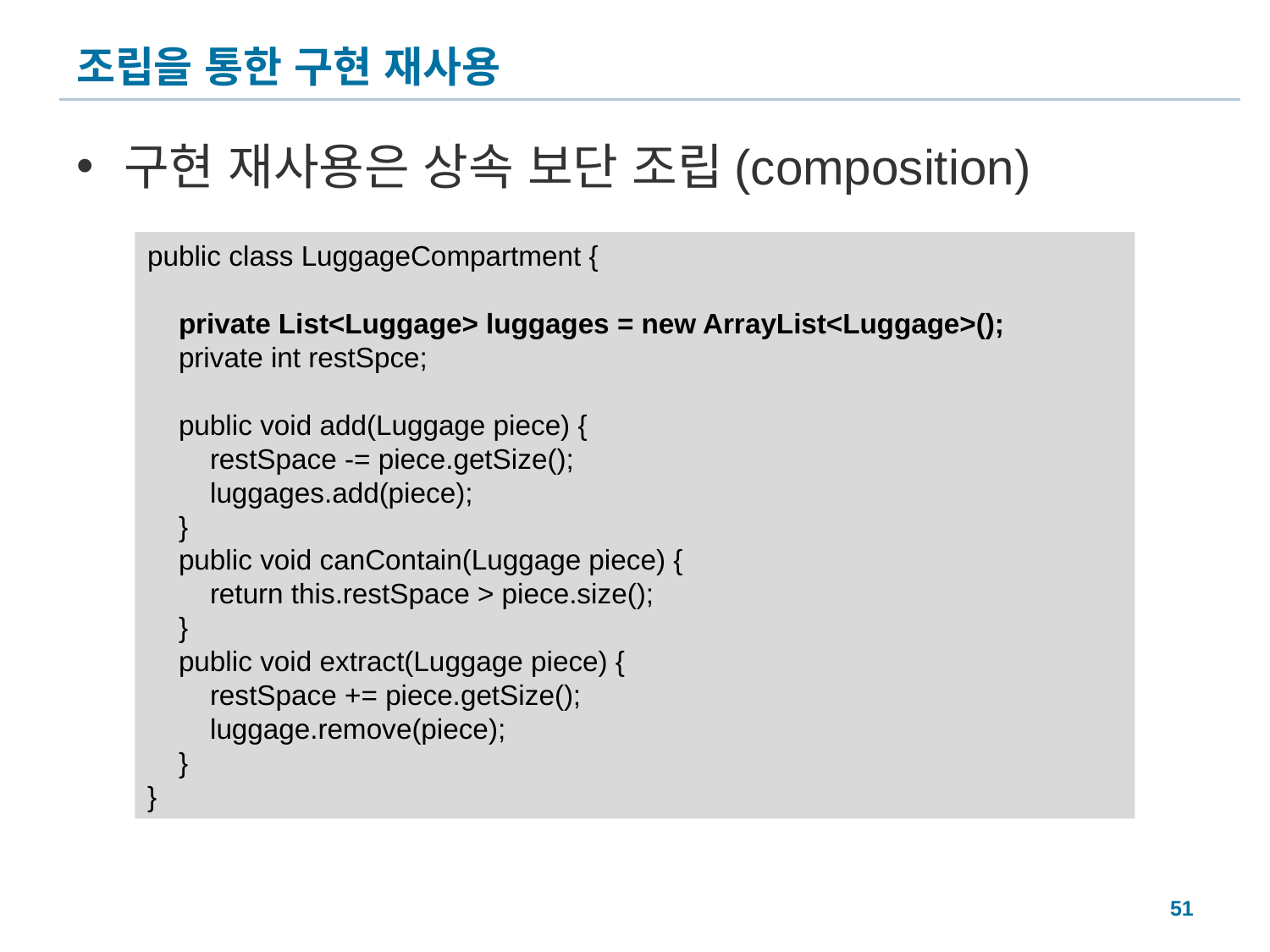

# 조립을 통한 구현 재사용
구현 재사용은 상속 보단 조립(composition)
public class LuggageCompartment {
    private List<Luggage> luggages = new ArrayList<Luggage>();
    private int restSpce;
    public void add(Luggage piece) {
        restSpace -= piece.getSize();
        luggages.add(piece);
    }
    public void canContain(Luggage piece) {
        return this.restSpace > piece.size();
    }
    public void extract(Luggage piece) {
        restSpace += piece.getSize();
        luggage.remove(piece);
    }
}
51